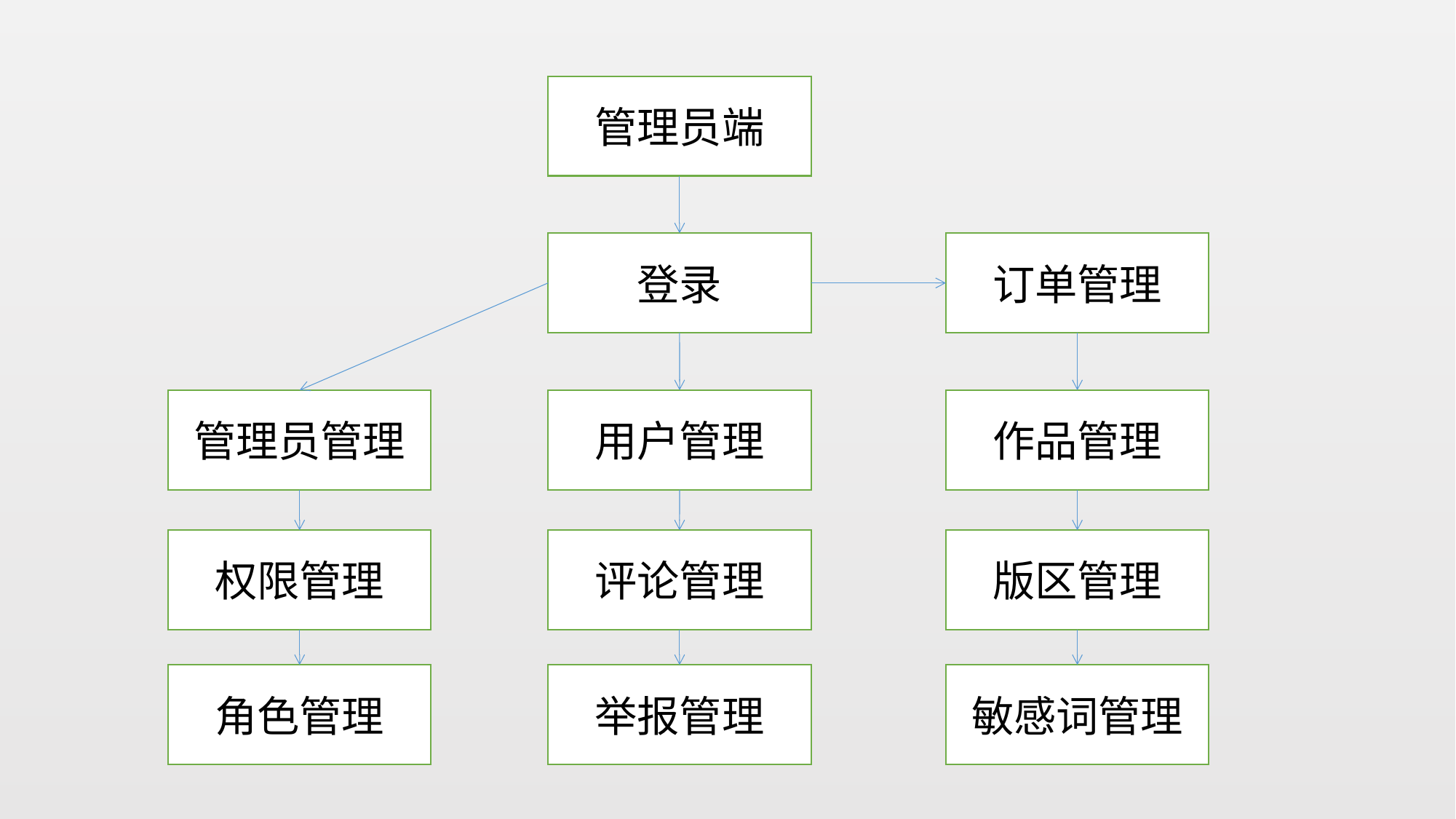

管理员端
登录
订单管理
管理员管理
用户管理
作品管理
权限管理
评论管理
版区管理
角色管理
举报管理
敏感词管理